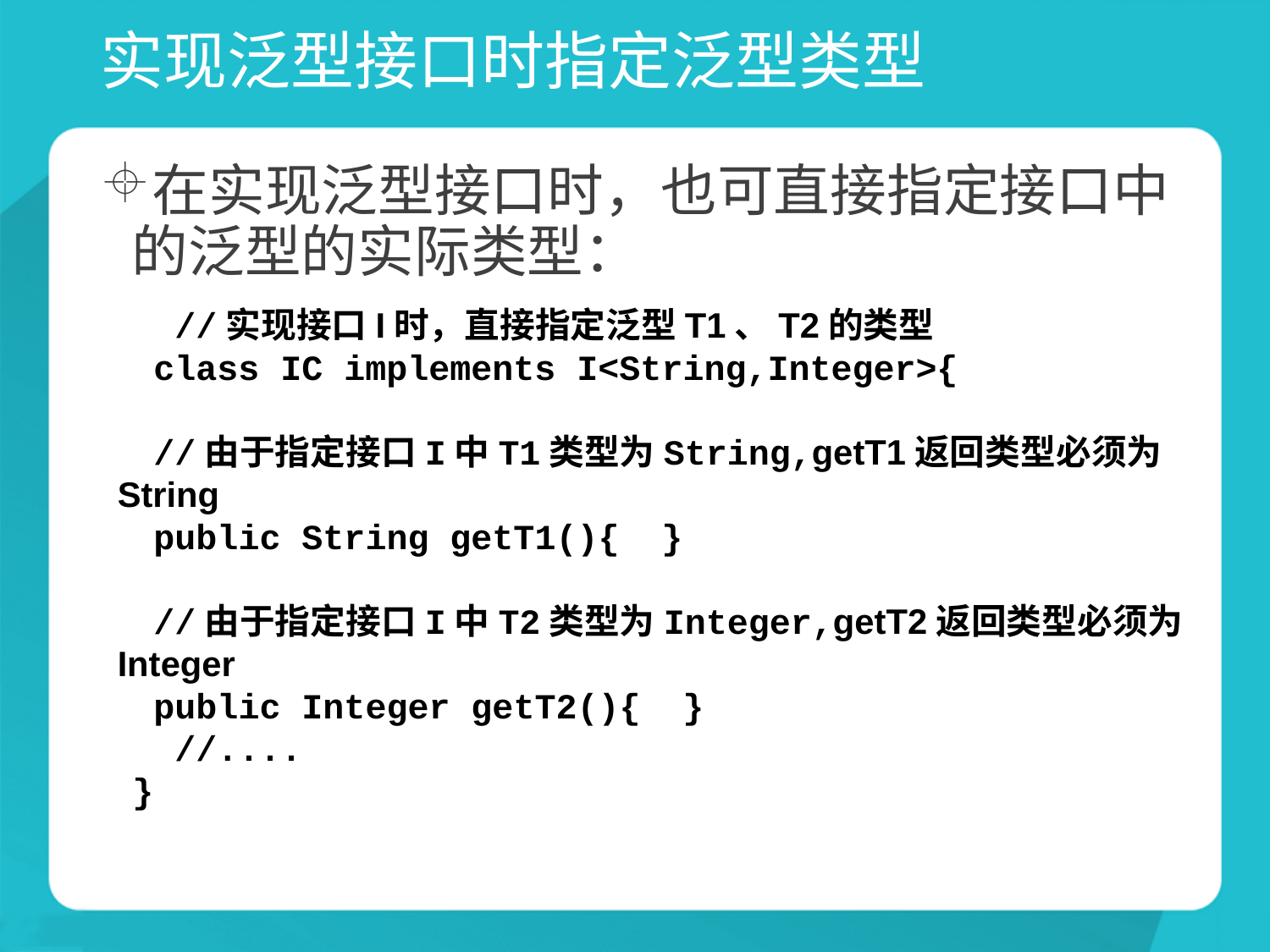

# 实现泛型接口时指定泛型类型
在实现泛型接口时，也可直接指定接口中的泛型的实际类型：

  //实现接口I时，直接指定泛型T1、T2的类型
 class IC implements I<String,Integer>{

 //由于指定接口I中T1类型为String,getT1返回类型必须为String
 public String getT1(){  }

 //由于指定接口I中T2类型为Integer,getT2返回类型必须为Integer
 public Integer getT2(){  }
  //....
}